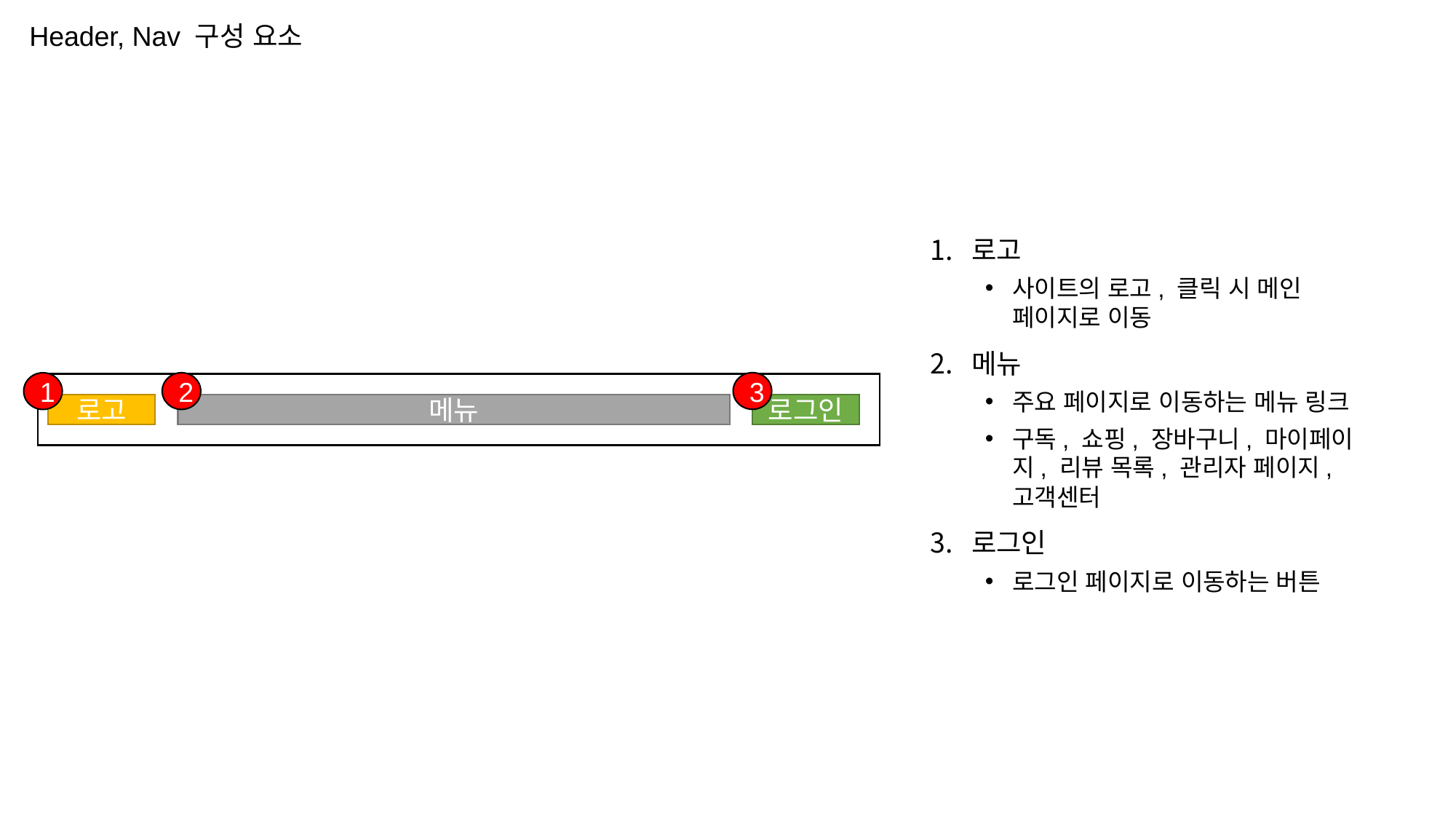

# Header, Nav 구성 요소
로고
사이트의 로고, 클릭 시 메인 페이지로 이동
메뉴
주요 페이지로 이동하는 메뉴 링크
구독, 쇼핑, 장바구니, 마이페이지, 리뷰 목록, 관리자 페이지, 고객센터
로그인
로그인 페이지로 이동하는 버튼
3
2
1

메뉴
로그인
로고